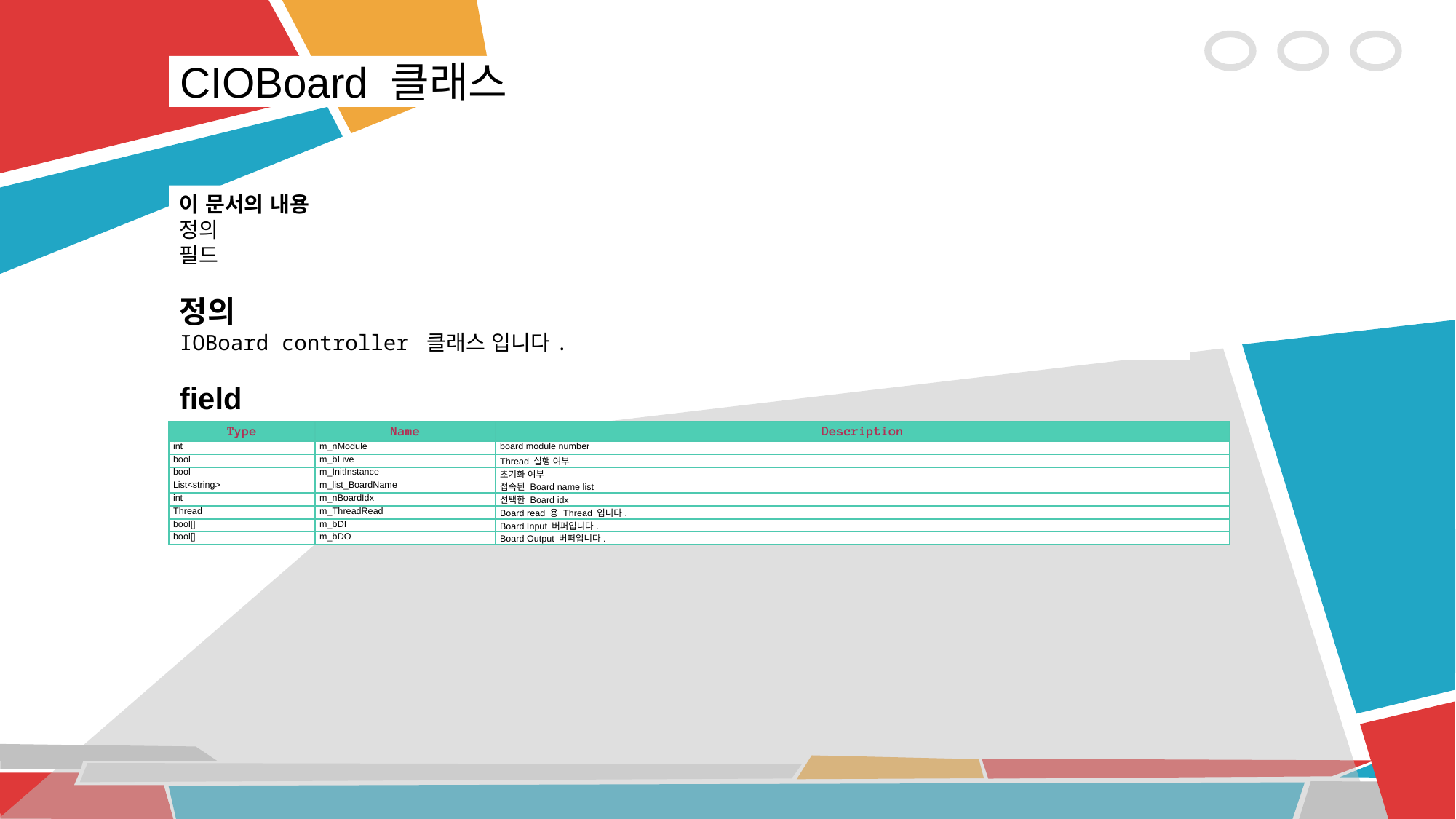

CIOBoard 클래스
이 문서의 내용
정의
필드

정의
IOBoard controller 클래스 입니다.
field
| Type | Name | Description |
| --- | --- | --- |
| int | m\_nModule | board module number |
| bool | m\_bLive | Thread 실행 여부 |
| bool | m\_InitInstance | 초기화 여부 |
| List<string> | m\_list\_BoardName | 접속된 Board name list |
| int | m\_nBoardIdx | 선택한 Board idx |
| Thread | m\_ThreadRead | Board read 용 Thread 입니다. |
| bool[] | m\_bDI | Board Input 버퍼입니다. |
| bool[] | m\_bDO | Board Output 버퍼입니다. |